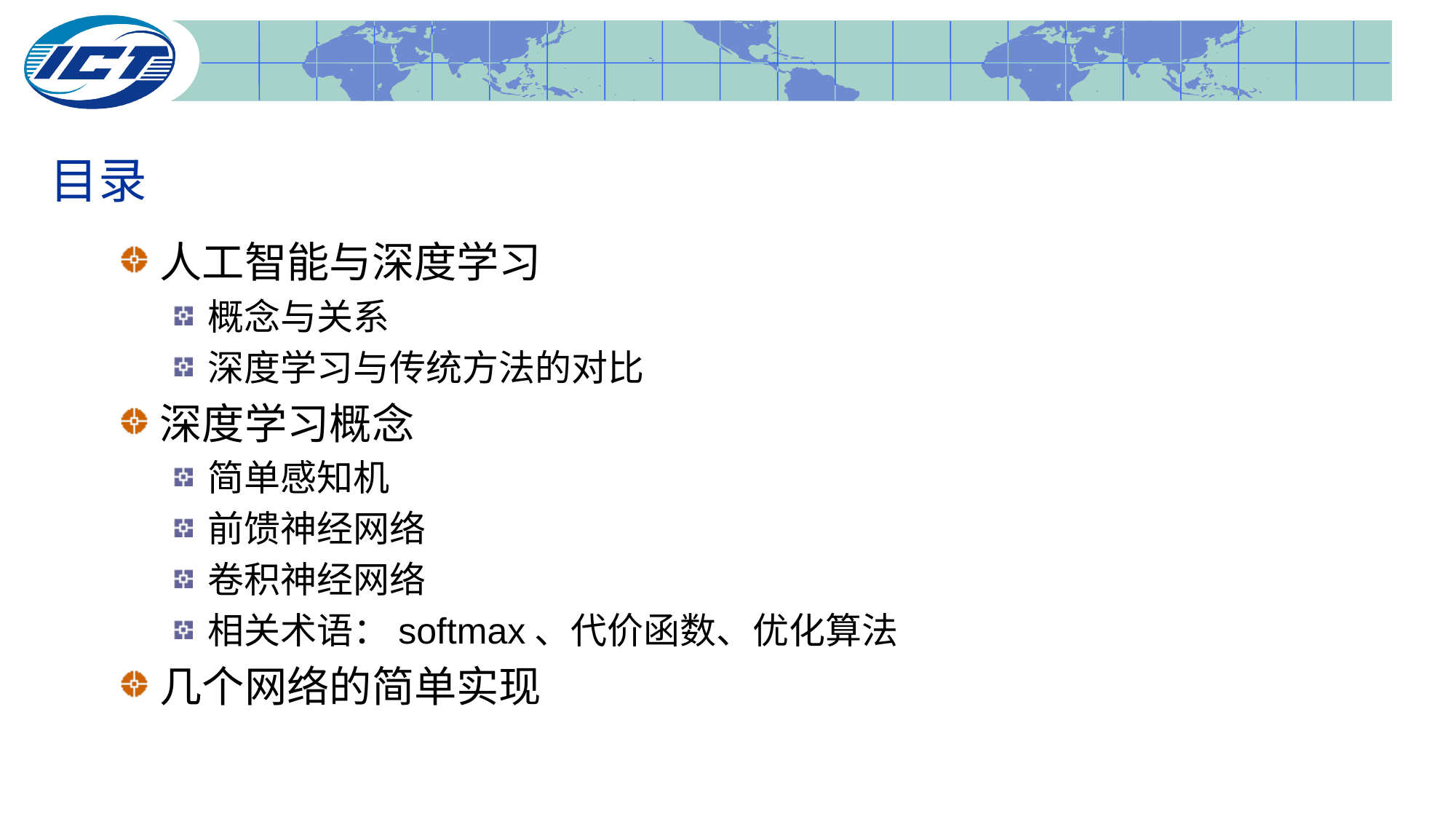

# 目录
人工智能与深度学习
概念与关系
深度学习与传统方法的对比
深度学习概念
简单感知机
前馈神经网络
卷积神经网络
相关术语：softmax、代价函数、优化算法
几个网络的简单实现

2